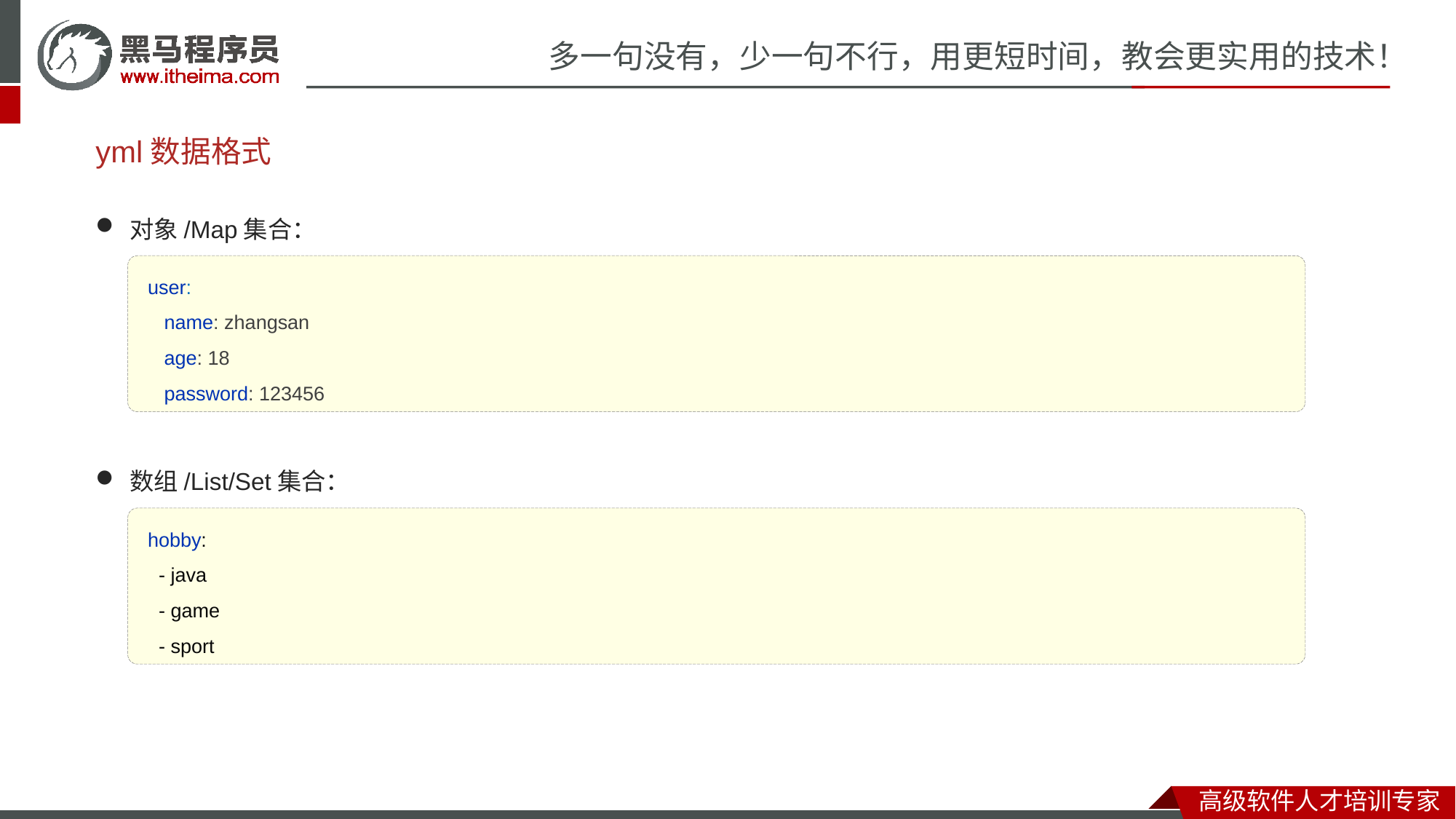

# yml数据格式
对象/Map集合：
user:
   name: zhangsan
   age: 18
   password: 123456
数组/List/Set集合：
hobby:
  - java
  - game
  - sport